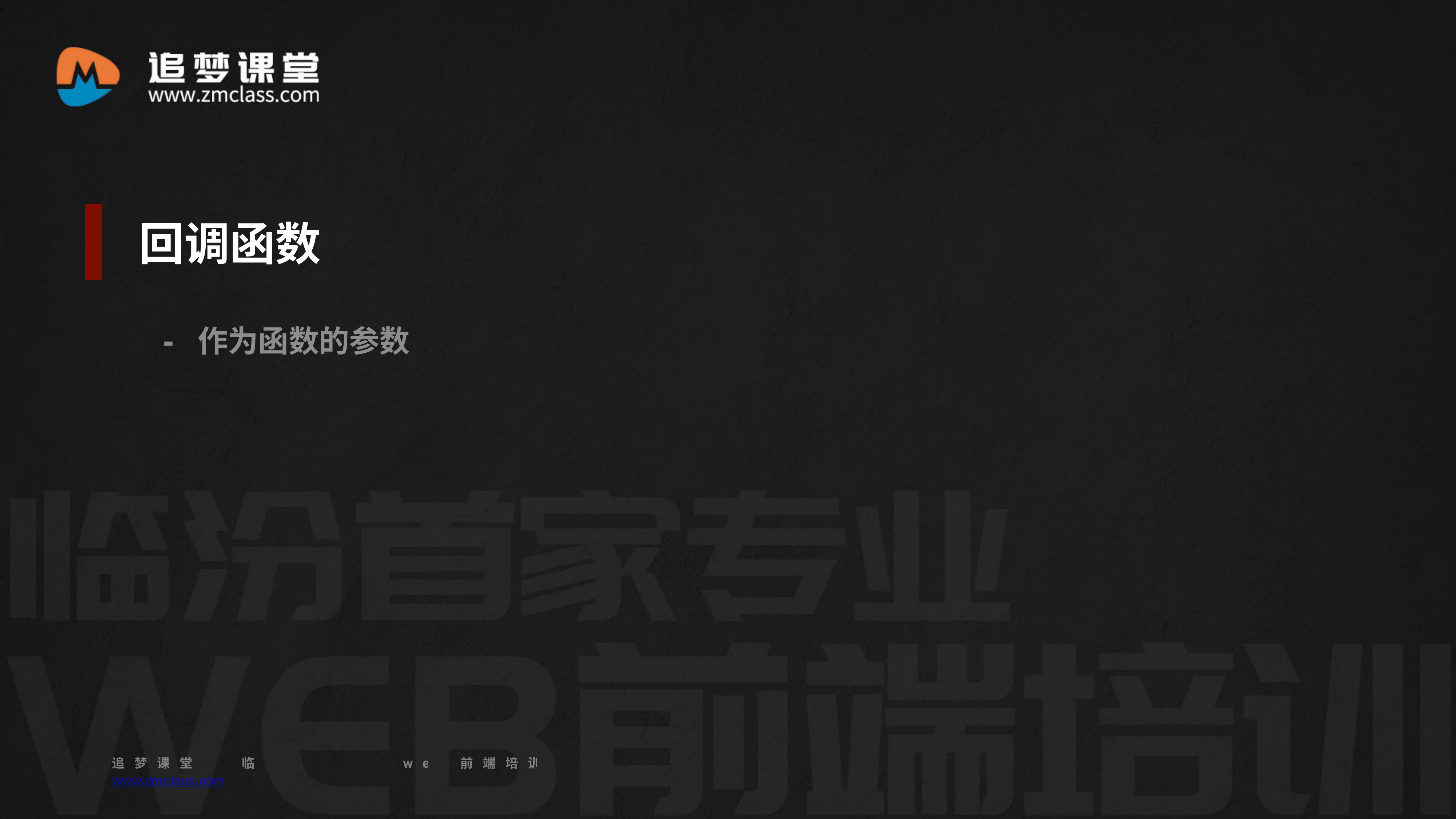

回调函数
-  作为函数的参数
追梦课堂   临汾首家专业的web前端培训机构                                                          www.zmclass.com
14